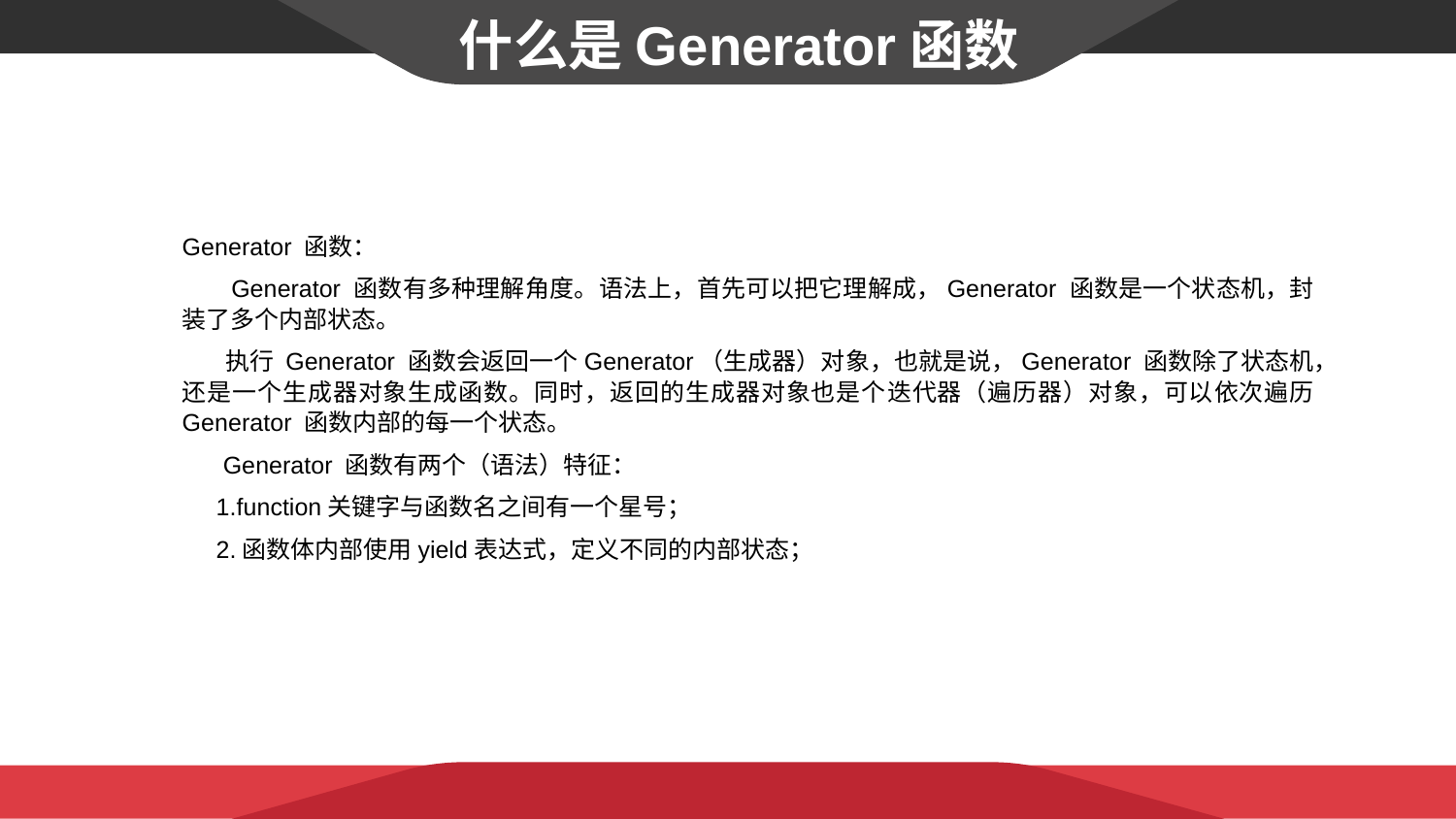

什么是Generator函数
Generator 函数：
       Generator 函数有多种理解角度。语法上，首先可以把它理解成，Generator 函数是一个状态机，封装了多个内部状态。
       执行 Generator 函数会返回一个Generator（生成器）对象，也就是说，Generator 函数除了状态机，还是一个生成器对象生成函数。同时，返回的生成器对象也是个迭代器（遍历器）对象，可以依次遍历 Generator 函数内部的每一个状态。
      Generator 函数有两个（语法）特征：
     1.function关键字与函数名之间有一个星号；
     2.函数体内部使用yield表达式，定义不同的内部状态；